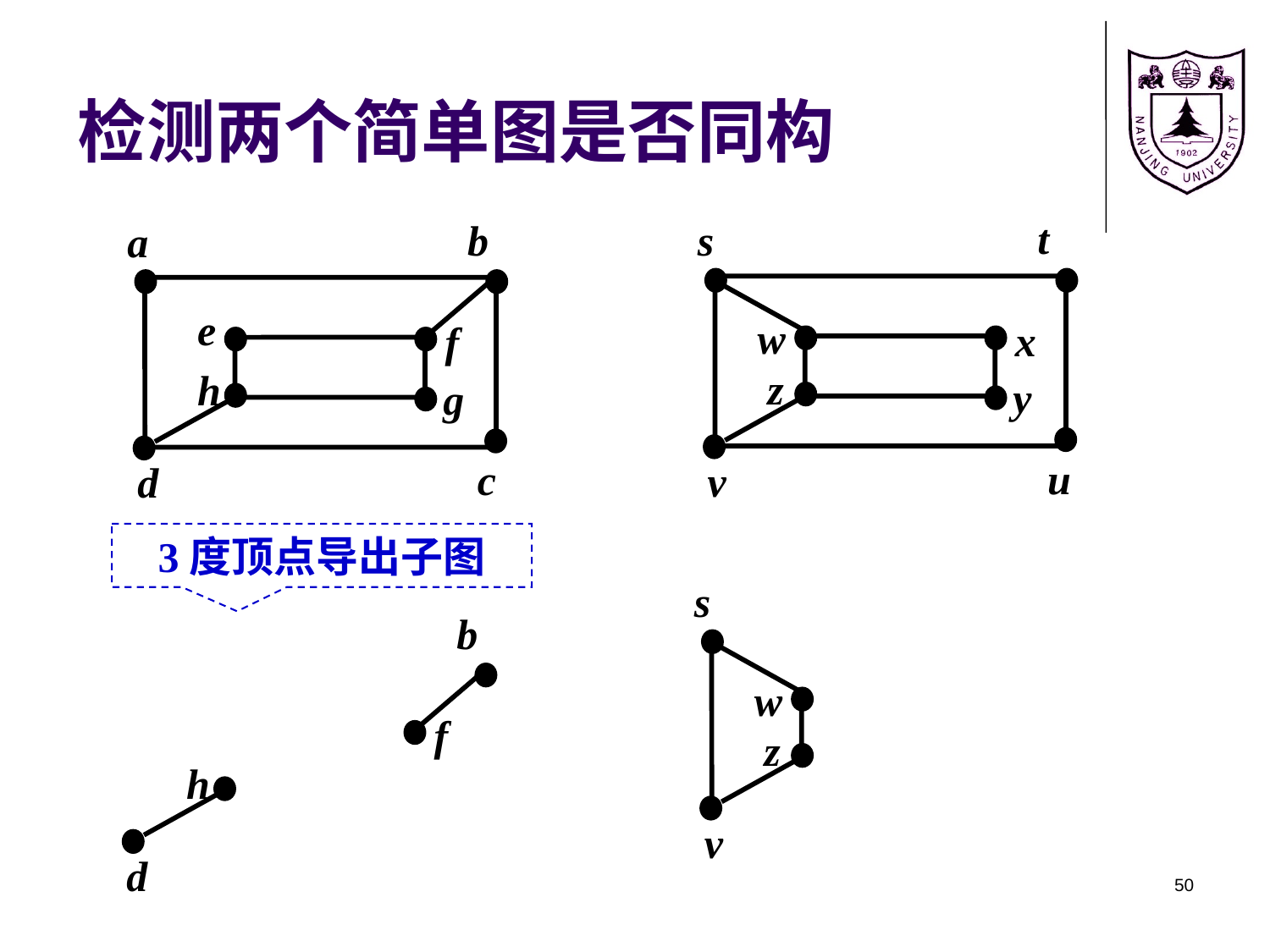

# 检测两个简单图是否同构
t
s

w
x

z
y

u
v

b
a

e
f

h
g

c
d

3度顶点导出子图
s

w

z

v

b

f

h

d
50